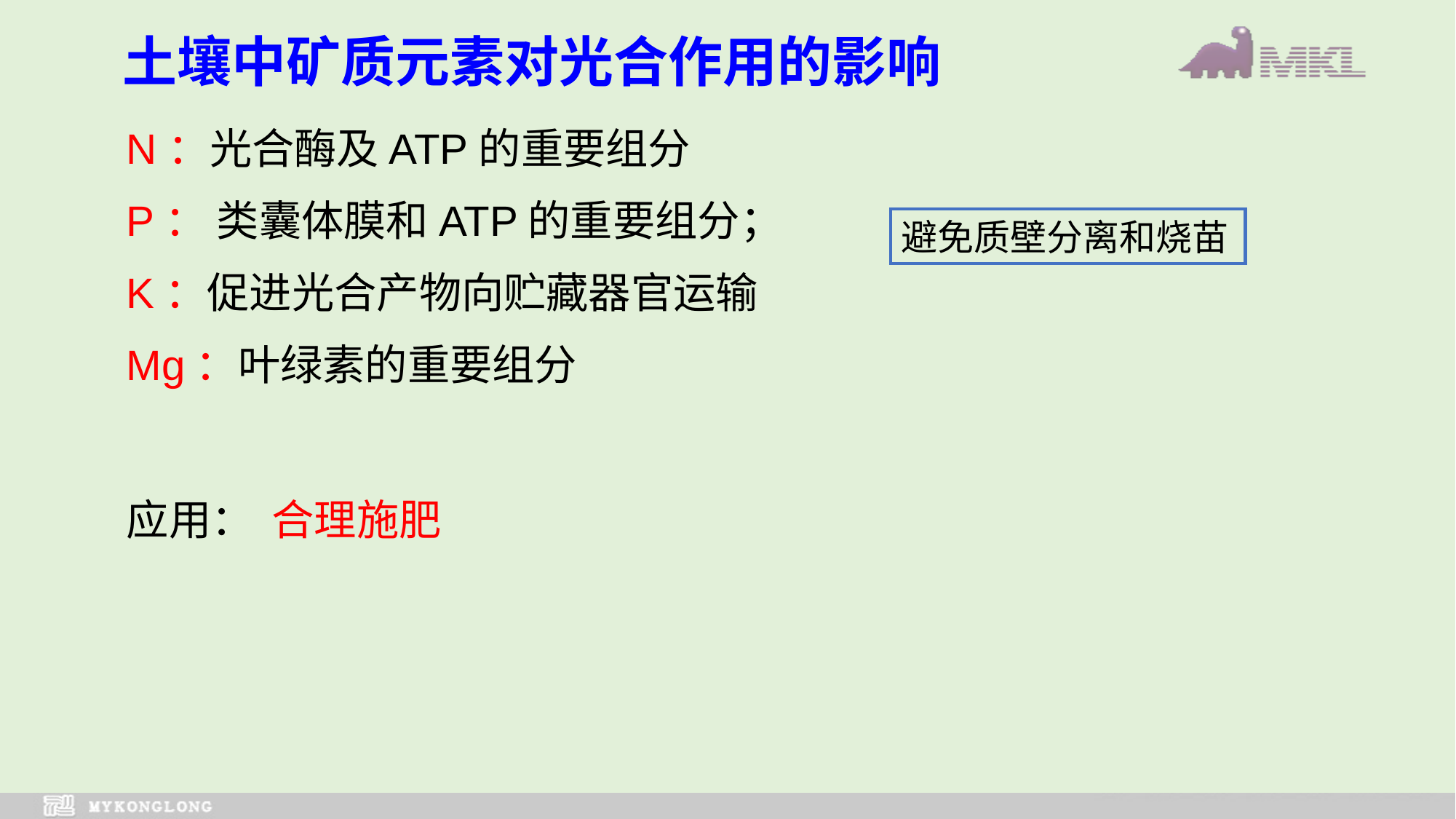

土壤中矿质元素对光合作用的影响
N：光合酶及ATP的重要组分
P： 类囊体膜和ATP的重要组分；
K：促进光合产物向贮藏器官运输
Mg：叶绿素的重要组分
避免质壁分离和烧苗
应用：
合理施肥